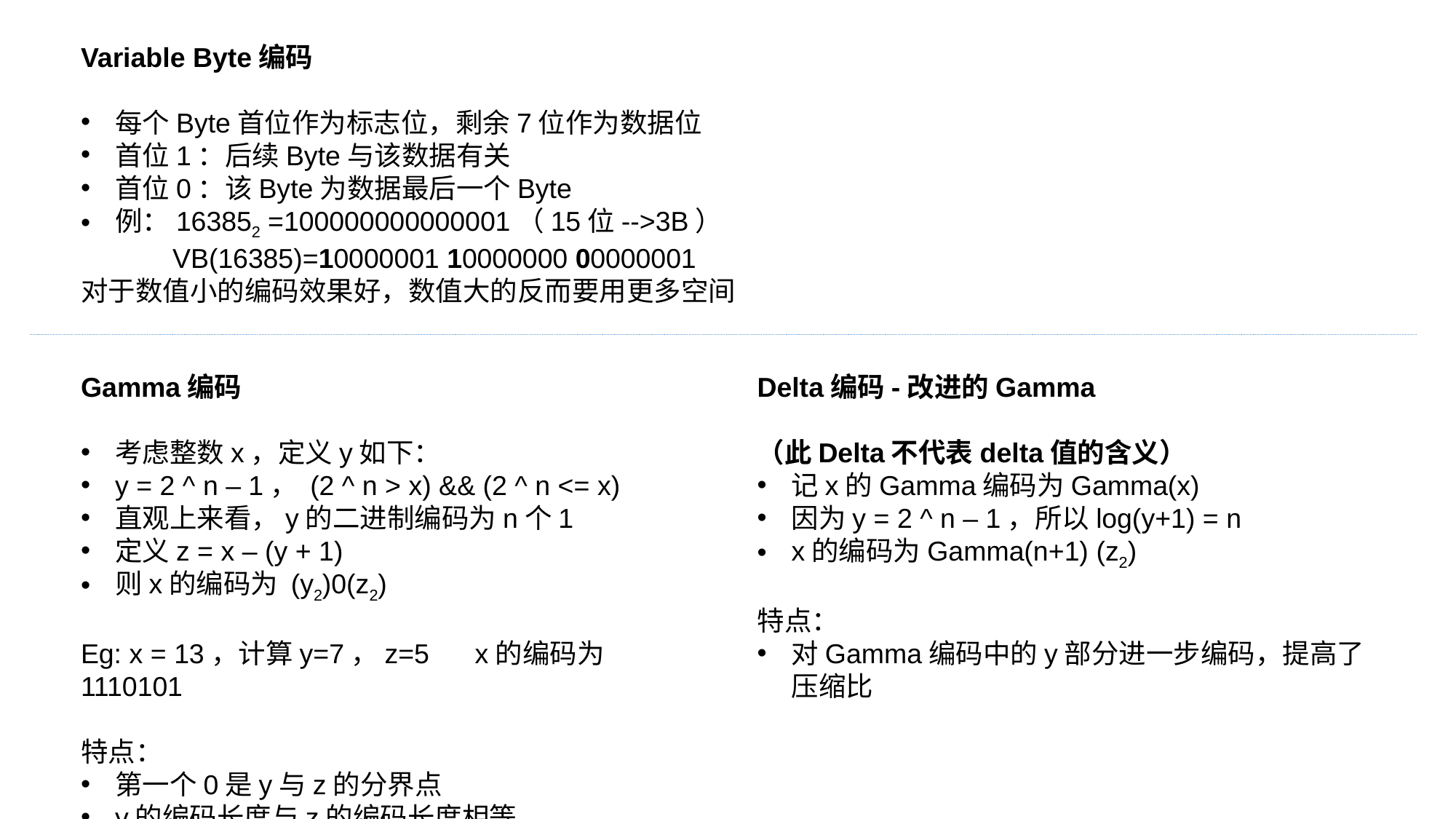

Variable Byte编码

每个Byte首位作为标志位，剩余7位作为数据位
首位1：后续Byte与该数据有关
首位0：该Byte为数据最后一个Byte
例：163852 =100000000000001（15位-->3B）
            VB(16385)=10000001 10000000 00000001
对于数值小的编码效果好，数值大的反而要用更多空间
Gamma编码

考虑整数x，定义y如下：
y = 2 ^ n – 1， (2 ^ n > x) && (2 ^ n <= x)
直观上来看，y的二进制编码为n个1
定义z = x – (y + 1)
则x的编码为 (y2)0(z2)

Eg: x = 13，计算y=7，z=5      x的编码为1110101

特点：
第一个0是y与z的分界点
y的编码长度与z的编码长度相等
Delta编码-改进的Gamma

（此Delta不代表delta值的含义）
记x的Gamma编码为Gamma(x)
因为y = 2 ^ n – 1，所以log(y+1) = n
x的编码为Gamma(n+1) (z2)

特点：
对Gamma编码中的y部分进一步编码，提高了压缩比